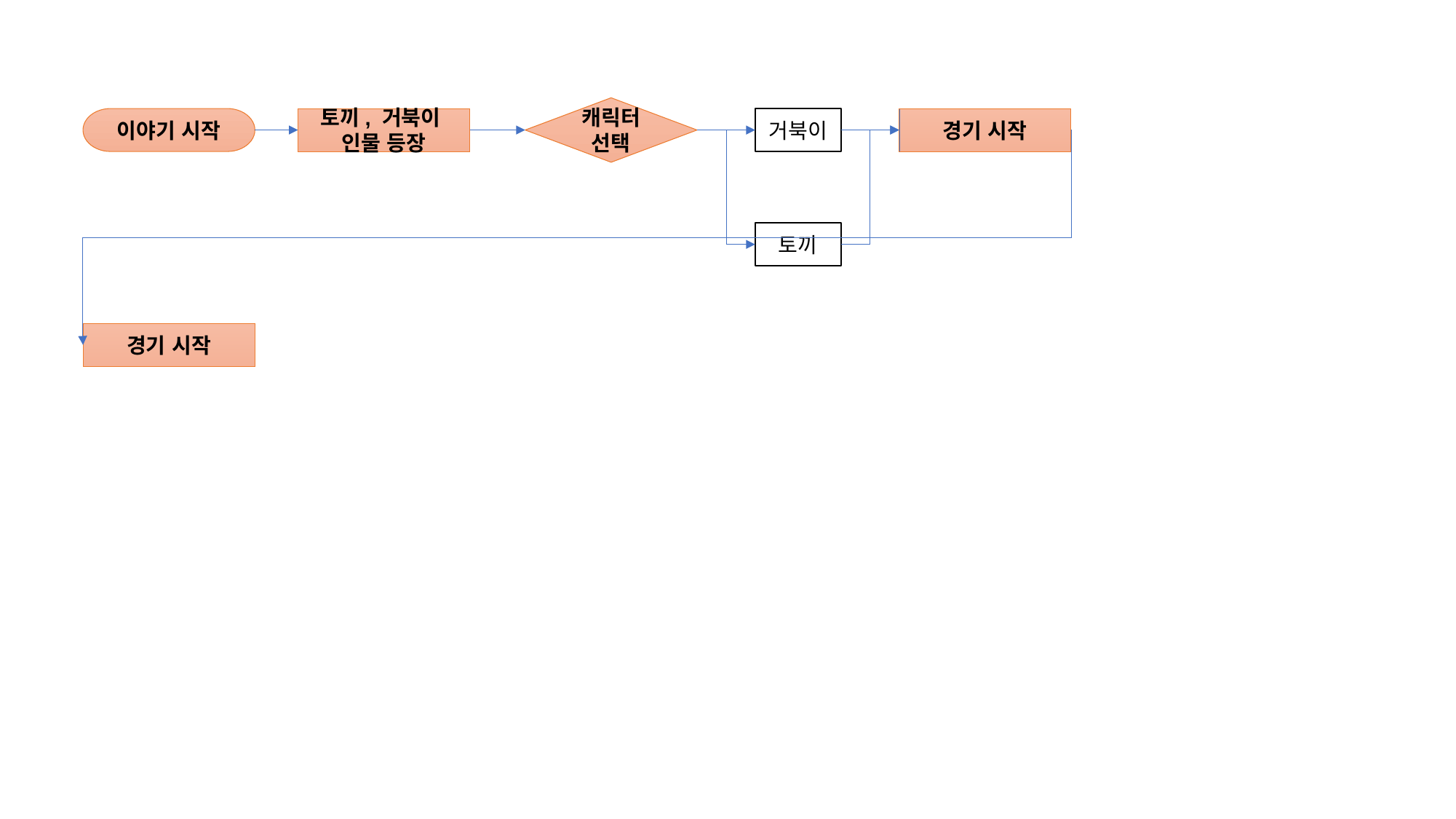

캐릭터 선택
이야기 시작
토끼, 거북이
인물 등장
거북이
경기 시작
토끼
경기 시작